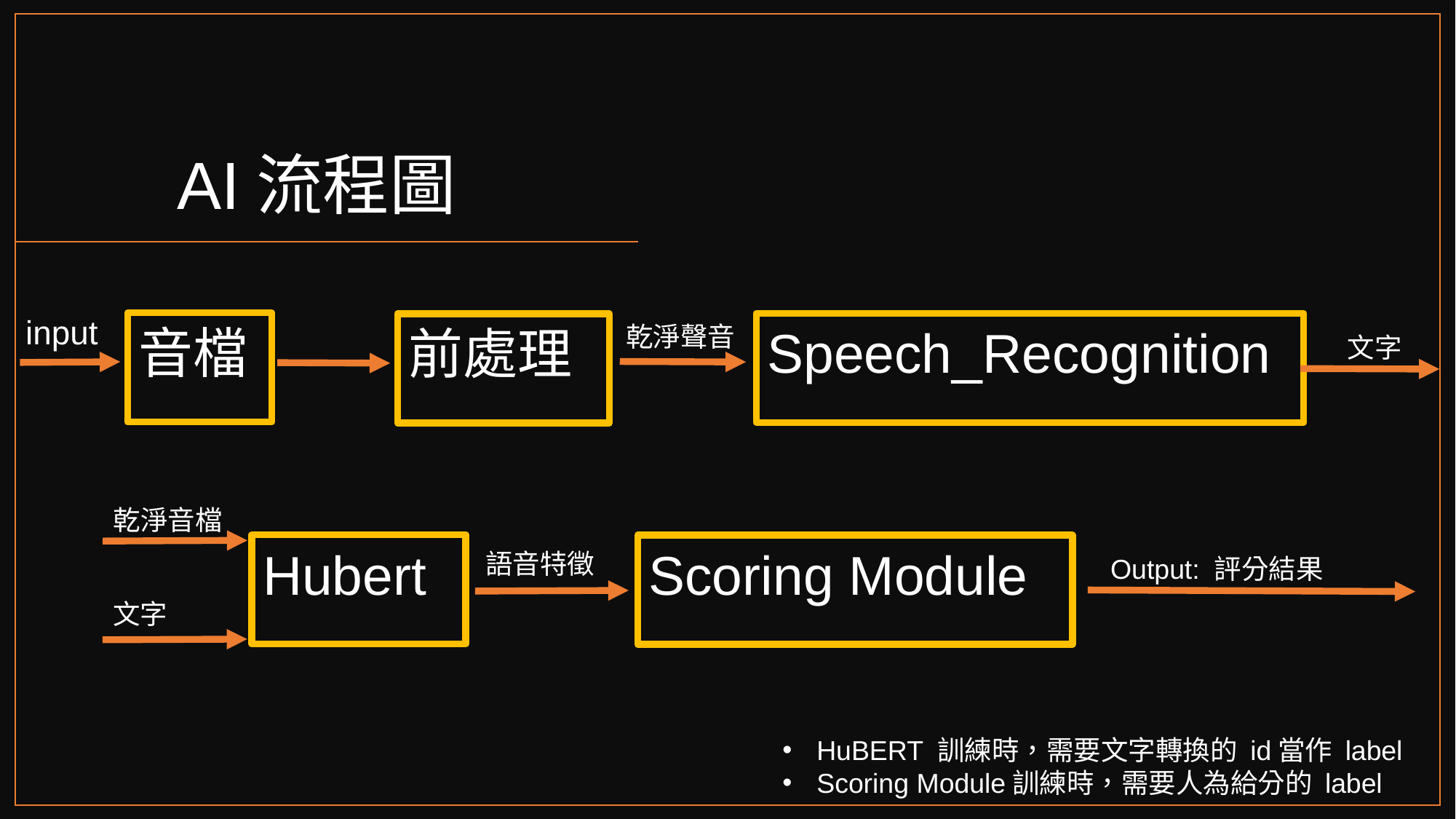

# AI流程圖
input
音檔

Speech_Recognition

前處理

乾淨聲音
文字
乾淨音檔
Hubert

Scoring Module

語音特徵
Output: 評分結果

文字
HuBERT 訓練時，需要文字轉換的 id當作 label
Scoring Module訓練時，需要人為給分的 label